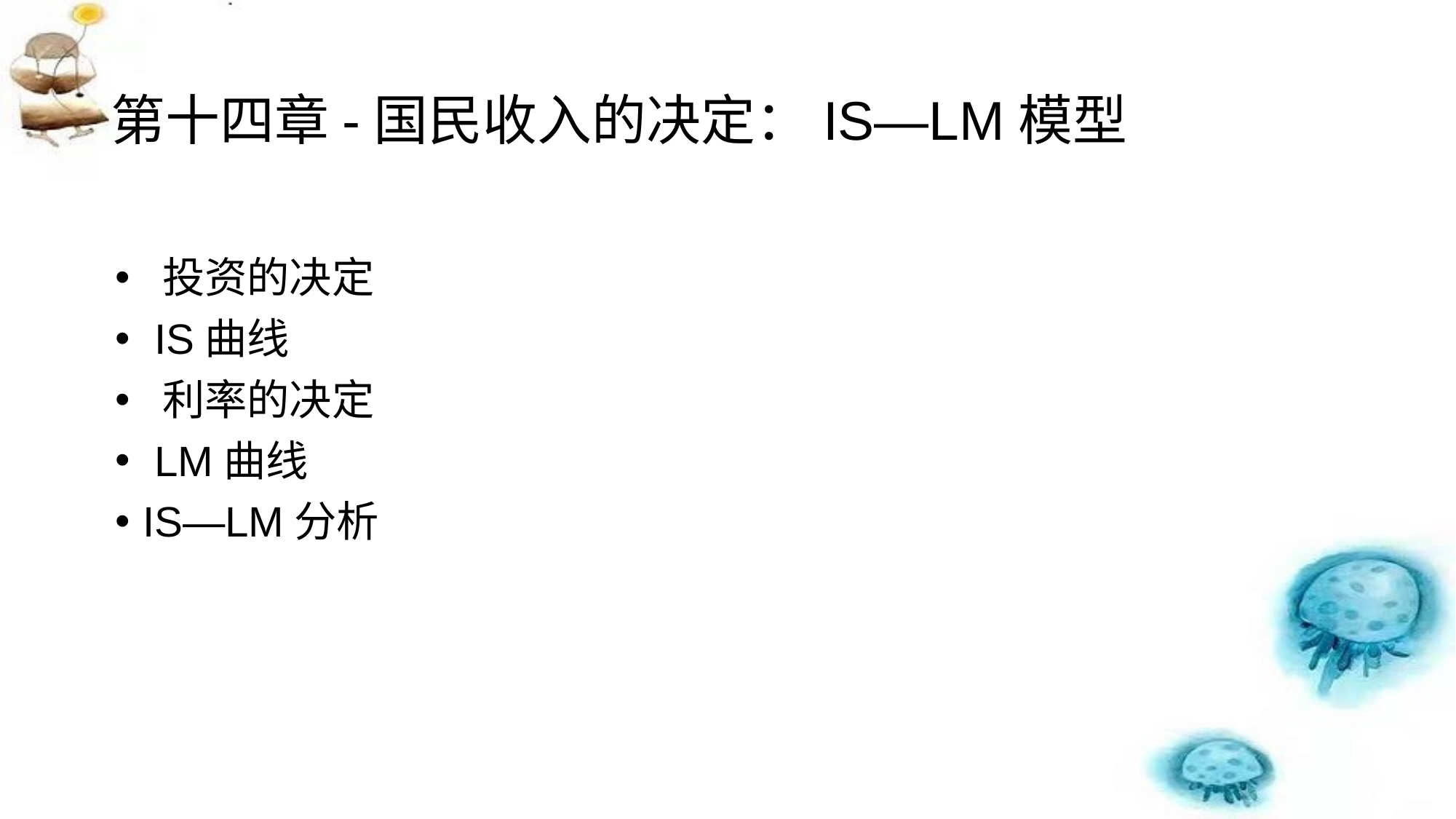

# 第十四章-国民收入的决定：IS—LM模型
 投资的决定
 IS曲线
 利率的决定
 LM曲线
IS—LM分析